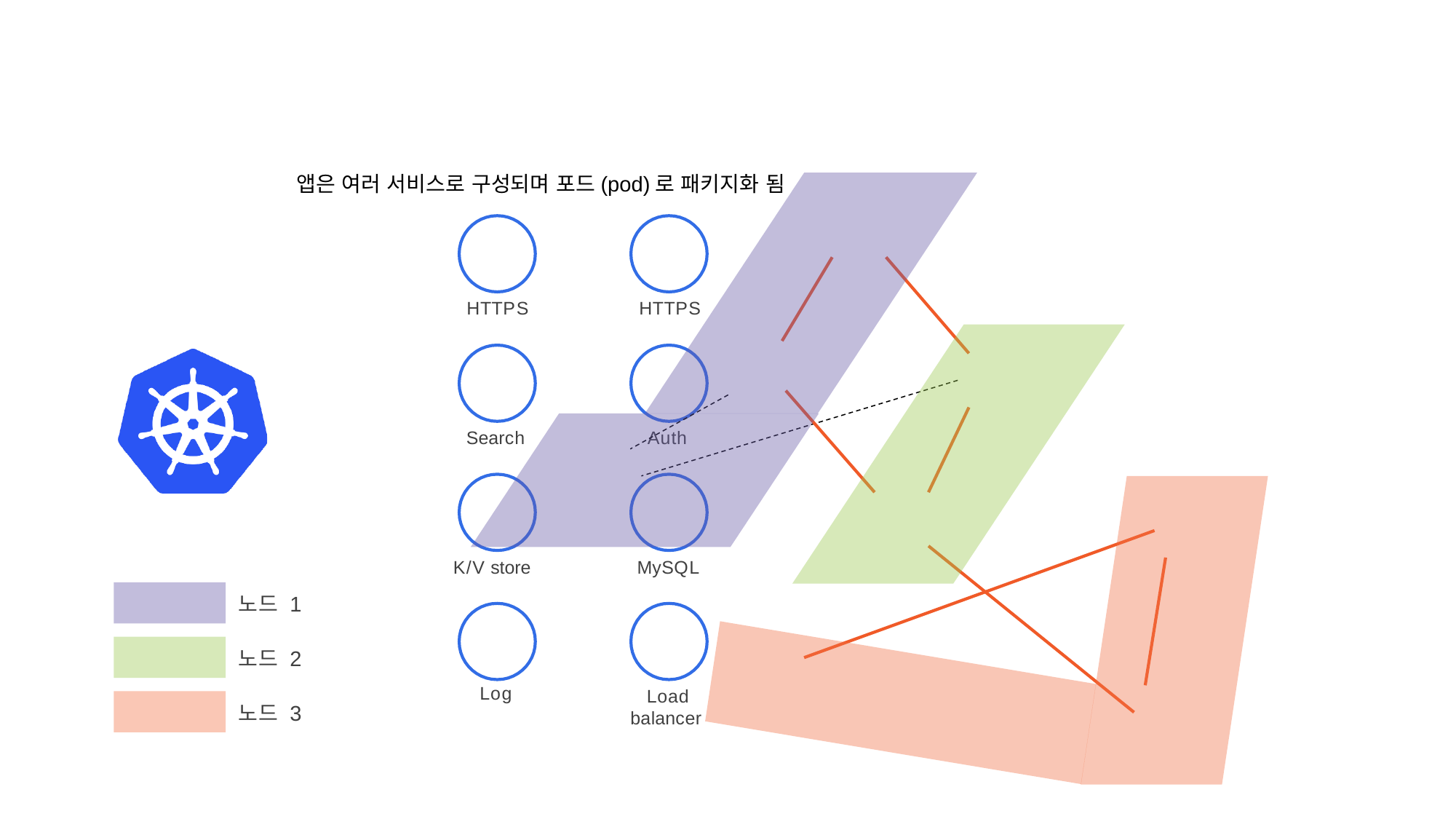

앱은 여러 서비스로 구성되며 포드(pod)로 패키지화 됨

HTTPS

HTTPS

Search

Auth

K/V store

MySQL

노드 1

Log

Load  balancer

노드 2

노드 3